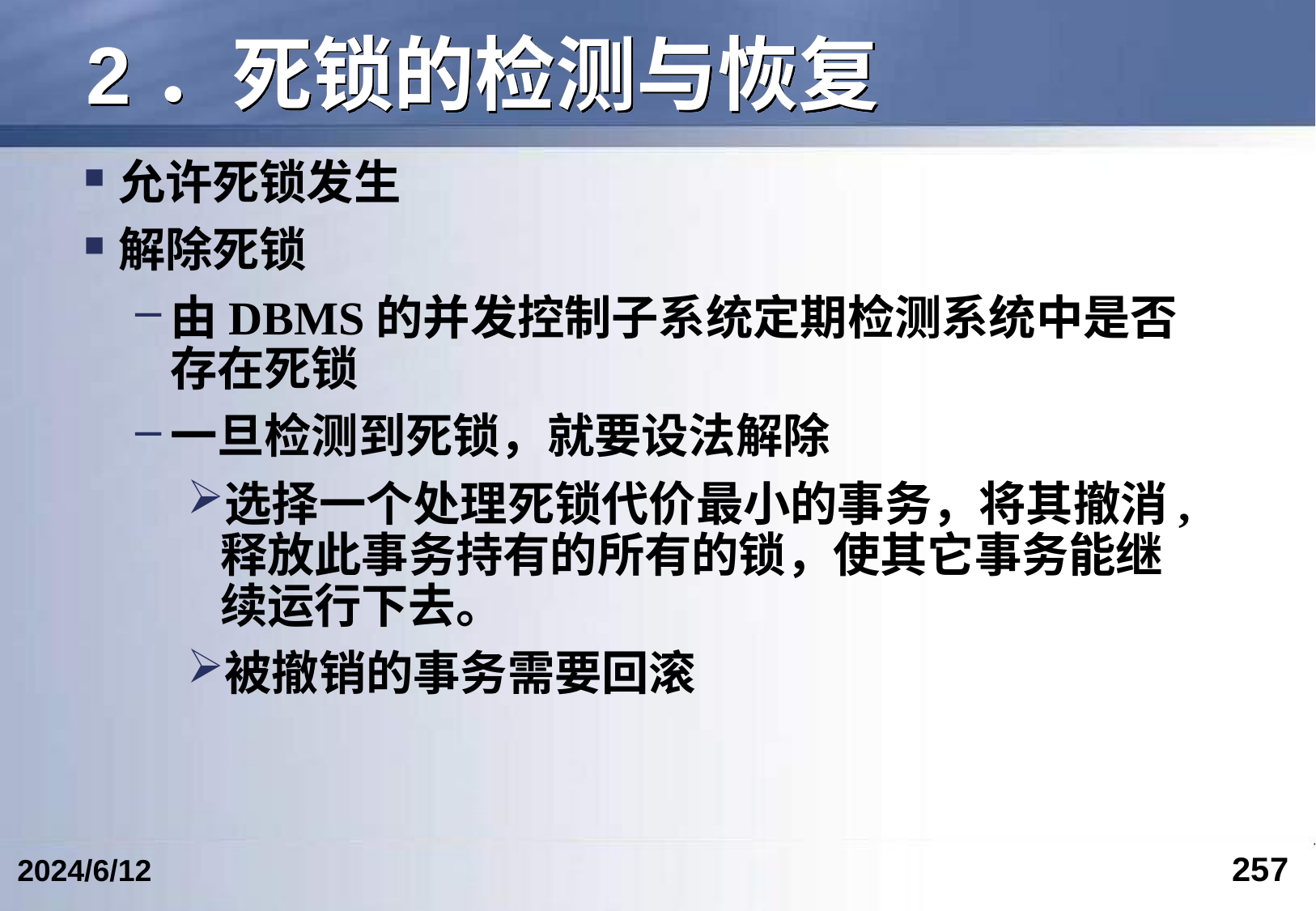

# 2．死锁的检测与恢复
允许死锁发生
解除死锁
由DBMS的并发控制子系统定期检测系统中是否存在死锁
一旦检测到死锁，就要设法解除
选择一个处理死锁代价最小的事务，将其撤消,释放此事务持有的所有的锁，使其它事务能继续运行下去。
被撤销的事务需要回滚
257
2024/6/12